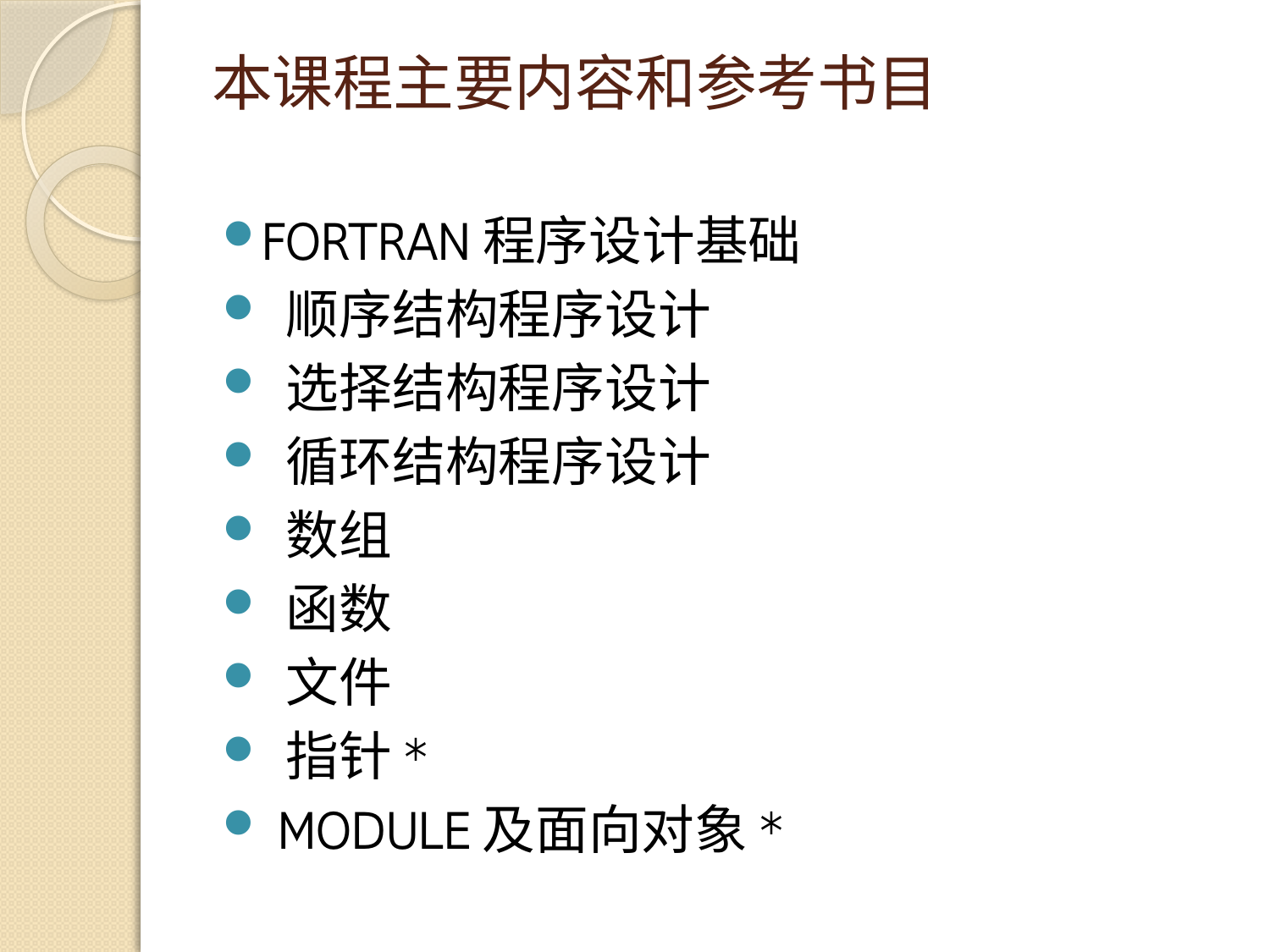

# 本课程主要内容和参考书目
FORTRAN程序设计基础
 顺序结构程序设计
 选择结构程序设计
 循环结构程序设计
 数组
 函数
 文件
 指针*
 MODULE及面向对象*